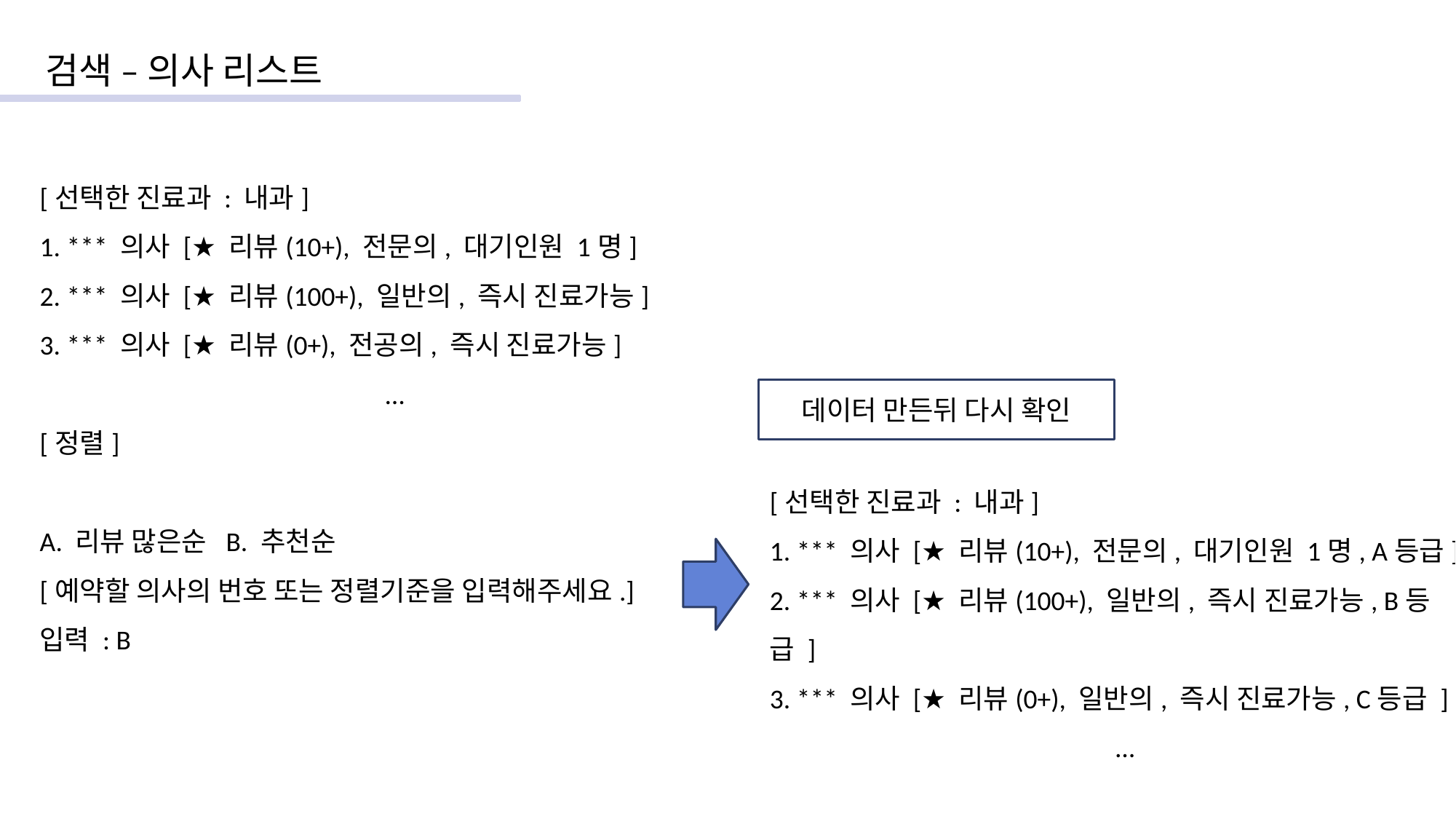

검색 – 의사 리스트

[선택한 진료과 : 내과]
1. *** 의사 [★ 리뷰(10+), 전문의, 대기인원 1명]
2. *** 의사 [★ 리뷰(100+), 일반의, 즉시 진료가능]
3. *** 의사 [★ 리뷰(0+), 전공의, 즉시 진료가능]
			   …
[정렬]

A. 리뷰 많은순  B. 추천순
[예약할 의사의 번호 또는 정렬기준을 입력해주세요.]
입력 : B
데이터 만든뒤 다시 확인
[선택한 진료과 : 내과]
1. *** 의사 [★ 리뷰(10+), 전문의, 대기인원 1명, A등급]
2. *** 의사 [★ 리뷰(100+), 일반의, 즉시 진료가능, B등급 ]
3. *** 의사 [★ 리뷰(0+), 일반의, 즉시 진료가능, C등급 ]
			   …